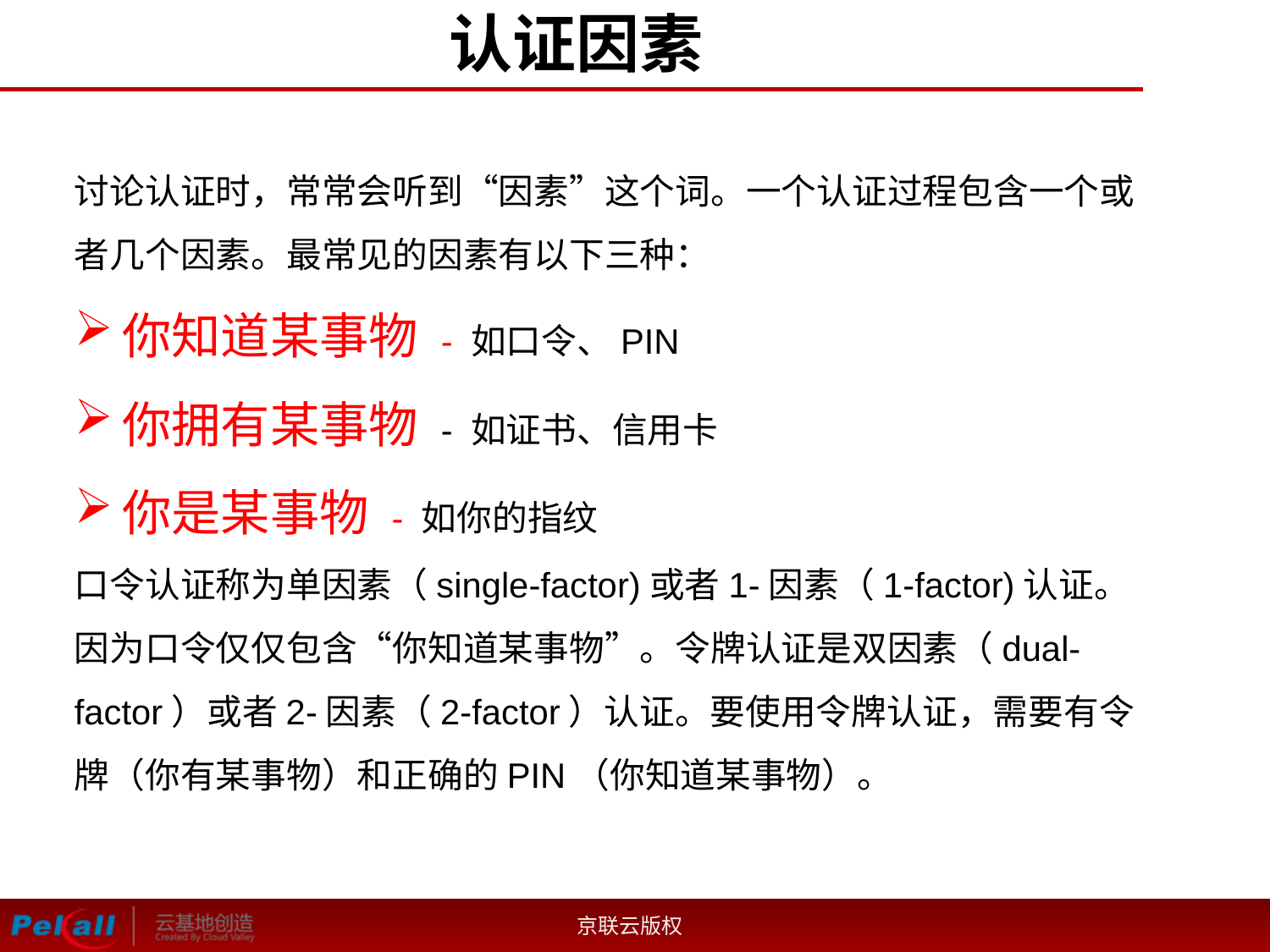

# 认证因素
讨论认证时，常常会听到“因素”这个词。一个认证过程包含一个或者几个因素。最常见的因素有以下三种：
你知道某事物 - 如口令、PIN
你拥有某事物 - 如证书、信用卡
你是某事物 - 如你的指纹
口令认证称为单因素（single-factor)或者1-因素（1-factor)认证。因为口令仅仅包含“你知道某事物”。令牌认证是双因素（dual-factor）或者2-因素（2-factor）认证。要使用令牌认证，需要有令牌（你有某事物）和正确的PIN（你知道某事物）。